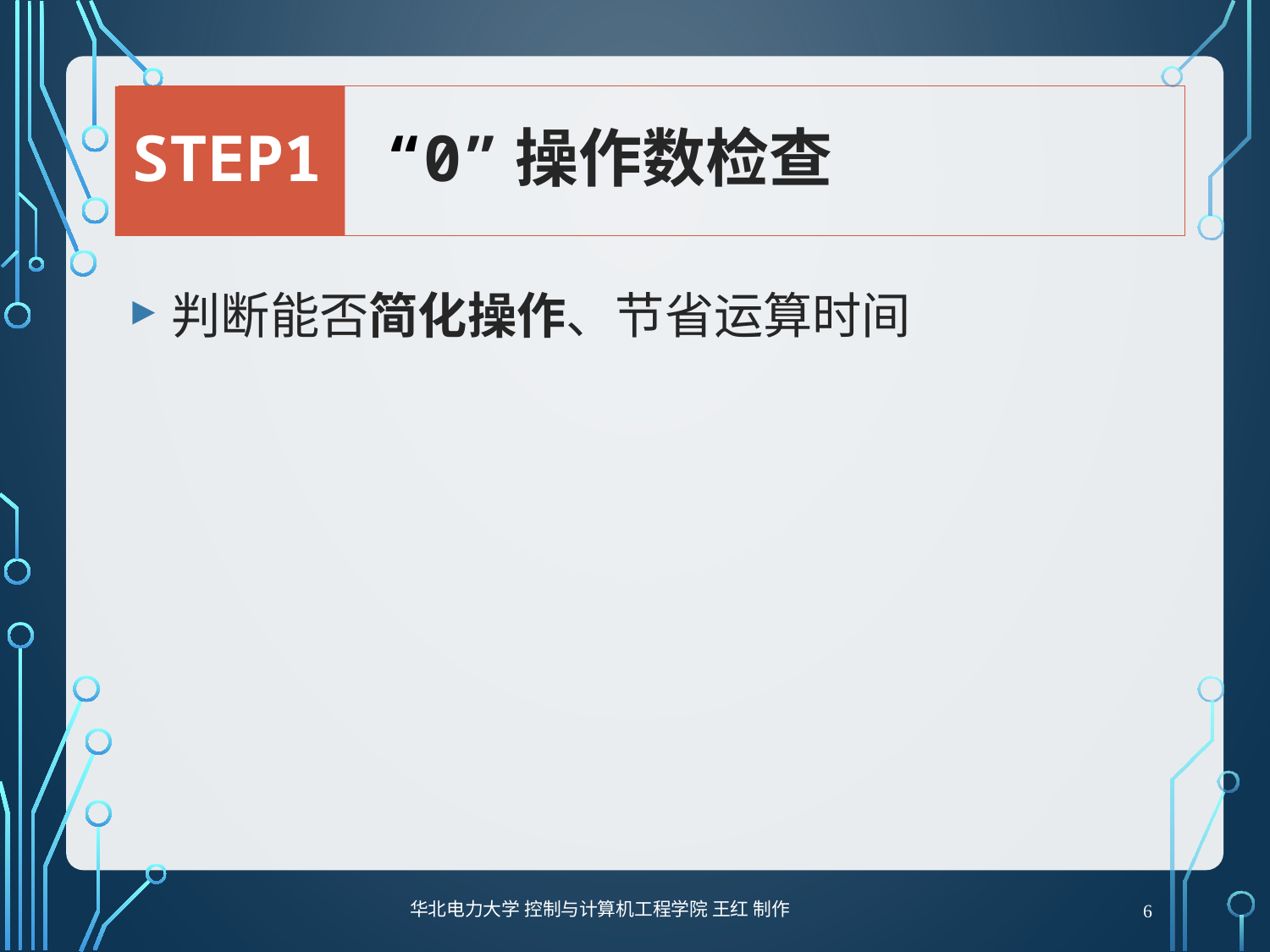

# Step1	“0”操作数检查

判断能否简化操作、节省运算时间

6
华北电力大学 控制与计算机工程学院 王红 制作